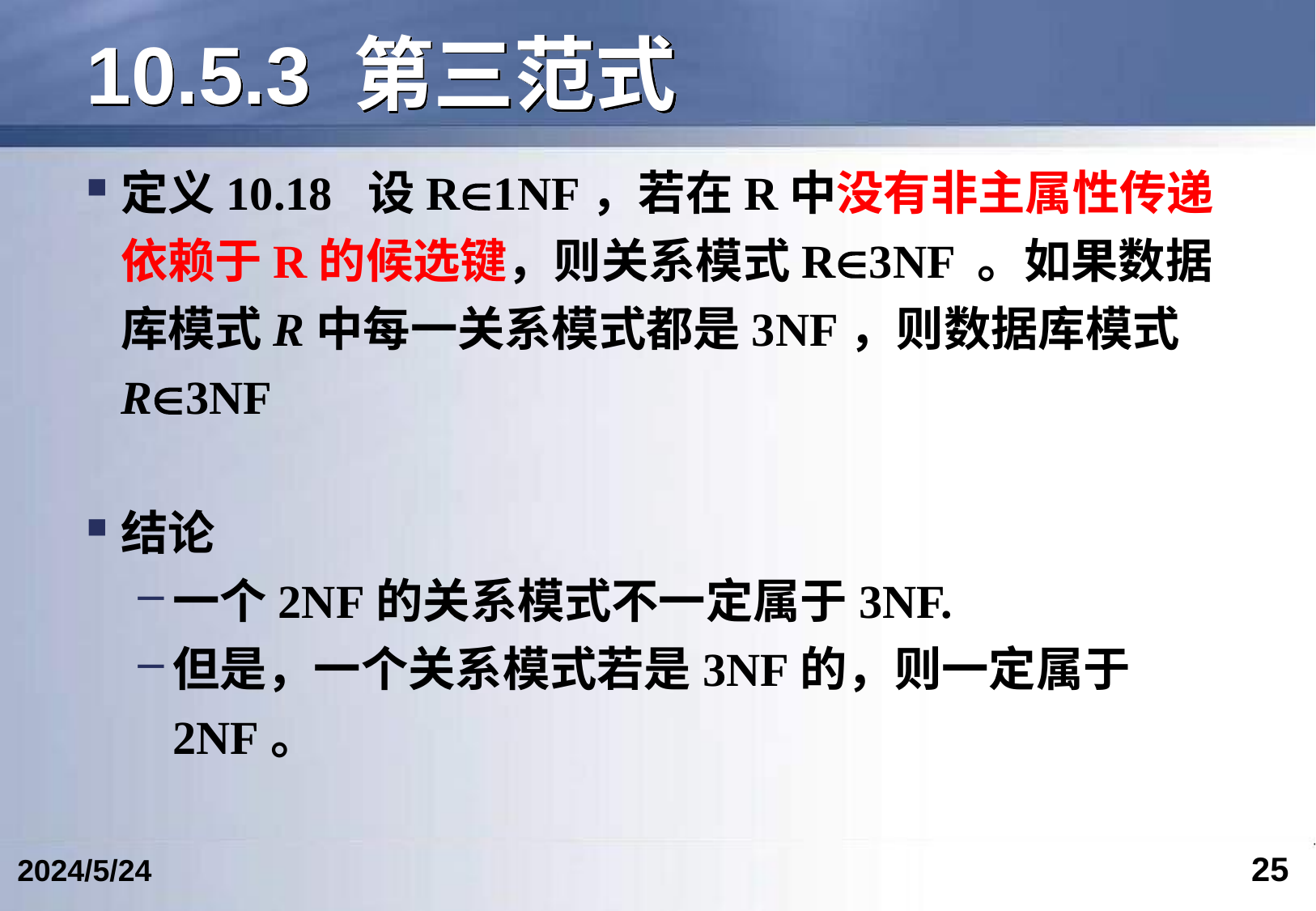

# 10.5.3 第三范式
定义10.18  设R∈1NF，若在R中没有非主属性传递依赖于R的候选键，则关系模式R∈3NF 。如果数据库模式R中每一关系模式都是3NF，则数据库模式R∈3NF

结论
一个2NF的关系模式不一定属于3NF.
但是，一个关系模式若是3NF的，则一定属于2NF。
25
2024/5/24